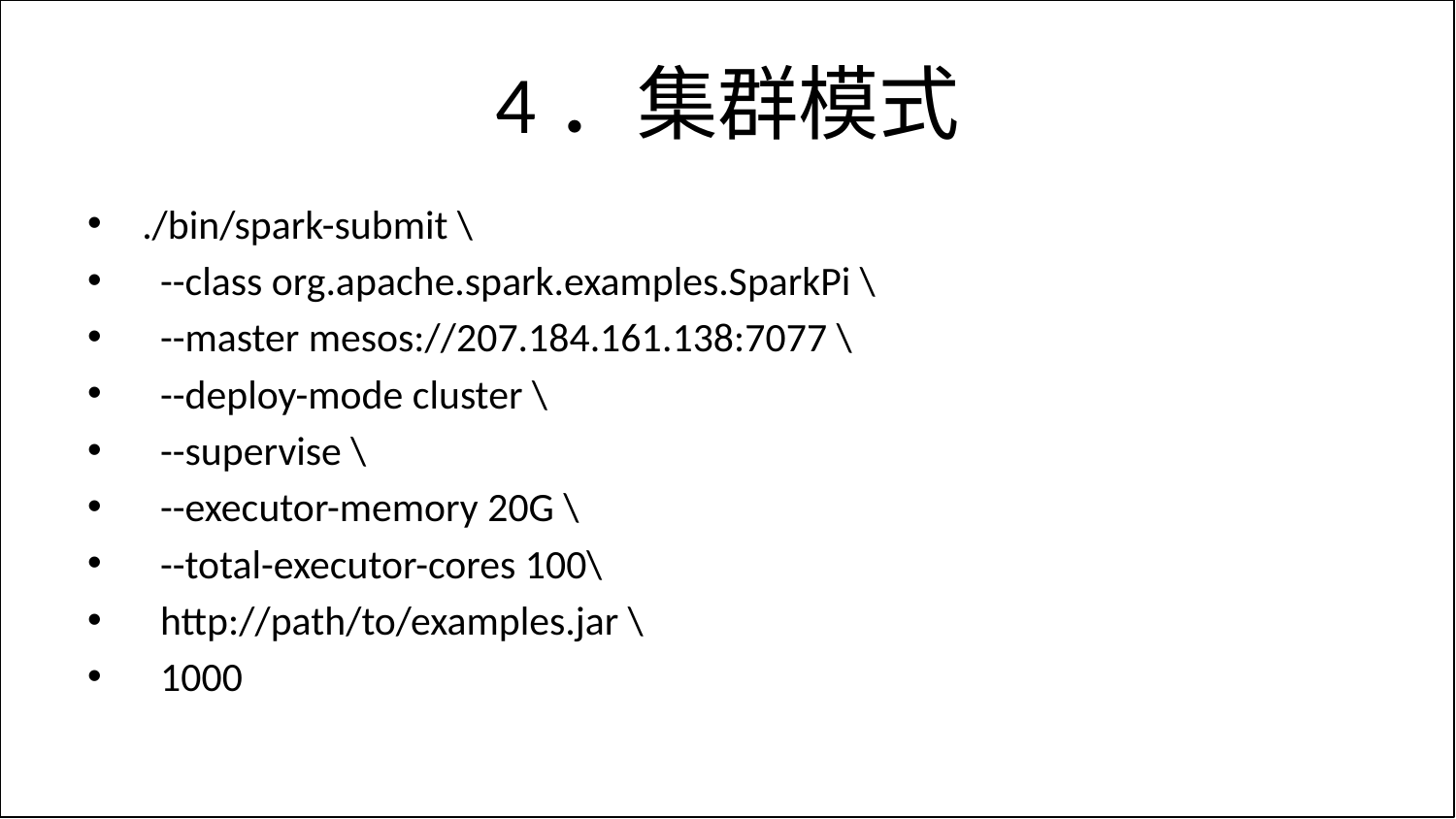

# 4．集群模式
./bin/spark-submit \
  --class org.apache.spark.examples.SparkPi \
  --master mesos://207.184.161.138:7077 \
  --deploy-mode cluster \
  --supervise \
  --executor-memory 20G \
  --total-executor-cores 100\
  http://path/to/examples.jar \
  1000